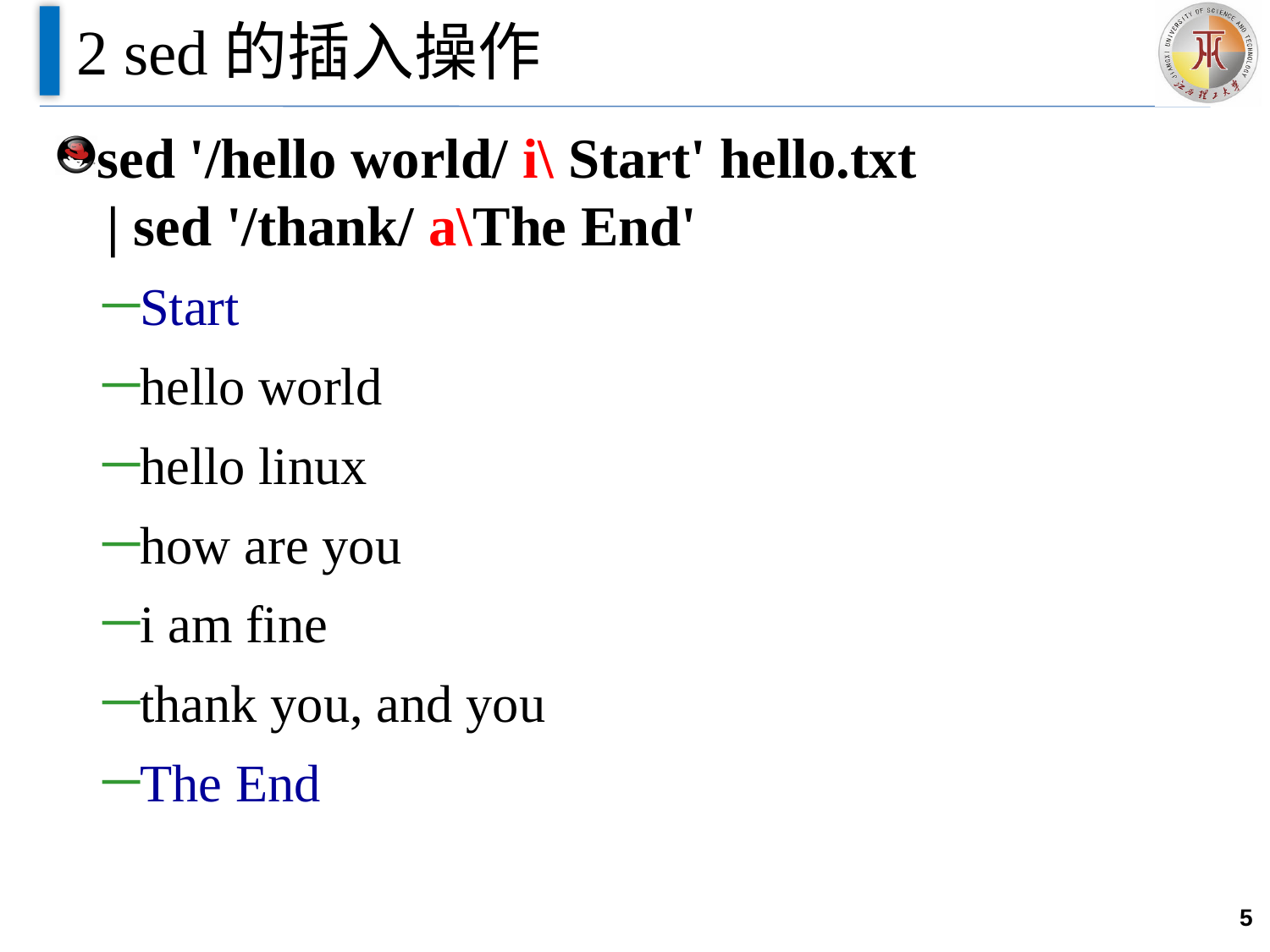

# 2 sed的插入操作
sed '/hello world/ i\ Start' hello.txt  | sed '/thank/ a\The End'
Start
hello world
hello linux
how are you
i am fine
thank you, and you
The End
5